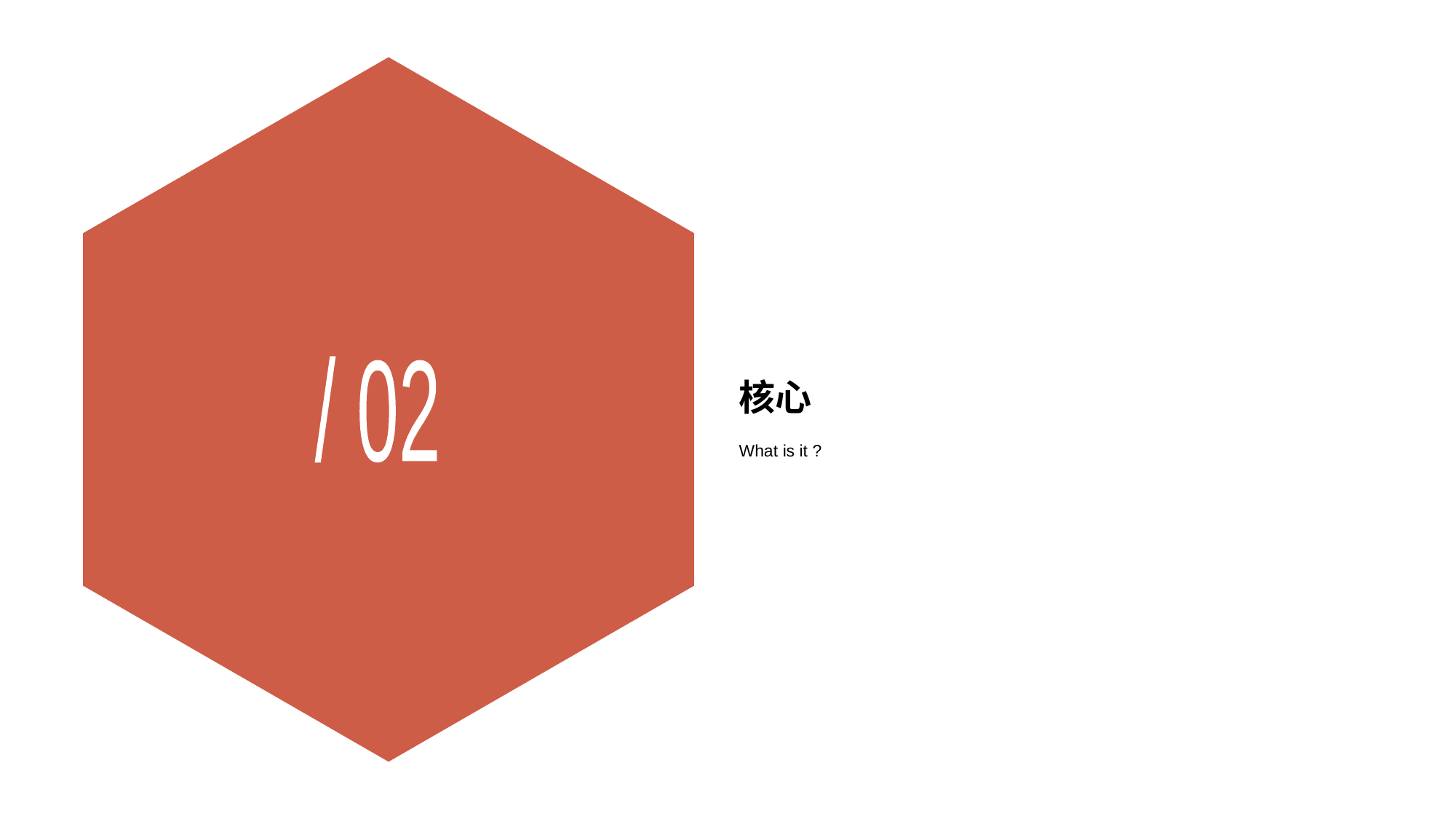

# 核心
/ 02
What is it ?